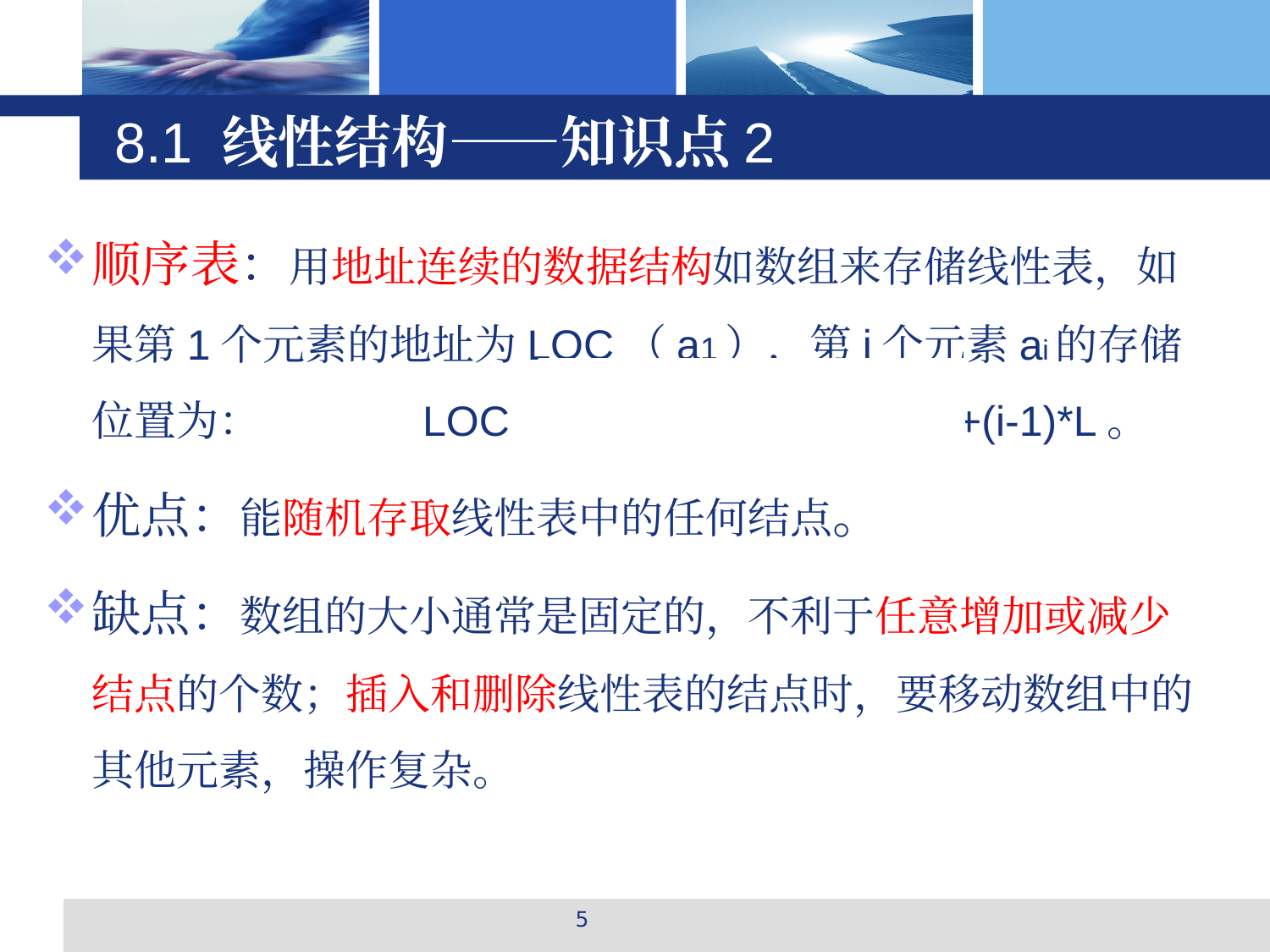

# 8.1 线性结构——知识点2
顺序表：用地址连续的数据结构如数组来存储线性表，如果第1个元素的地址为LOC（a1），第i个元素ai的存储位置为：              LOC（ai）= LOC（a1） +(i-1)*L。
优点：能随机存取线性表中的任何结点。
缺点：数组的大小通常是固定的，不利于任意增加或减少结点的个数；插入和删除线性表的结点时，要移动数组中的其他元素，操作复杂。

5